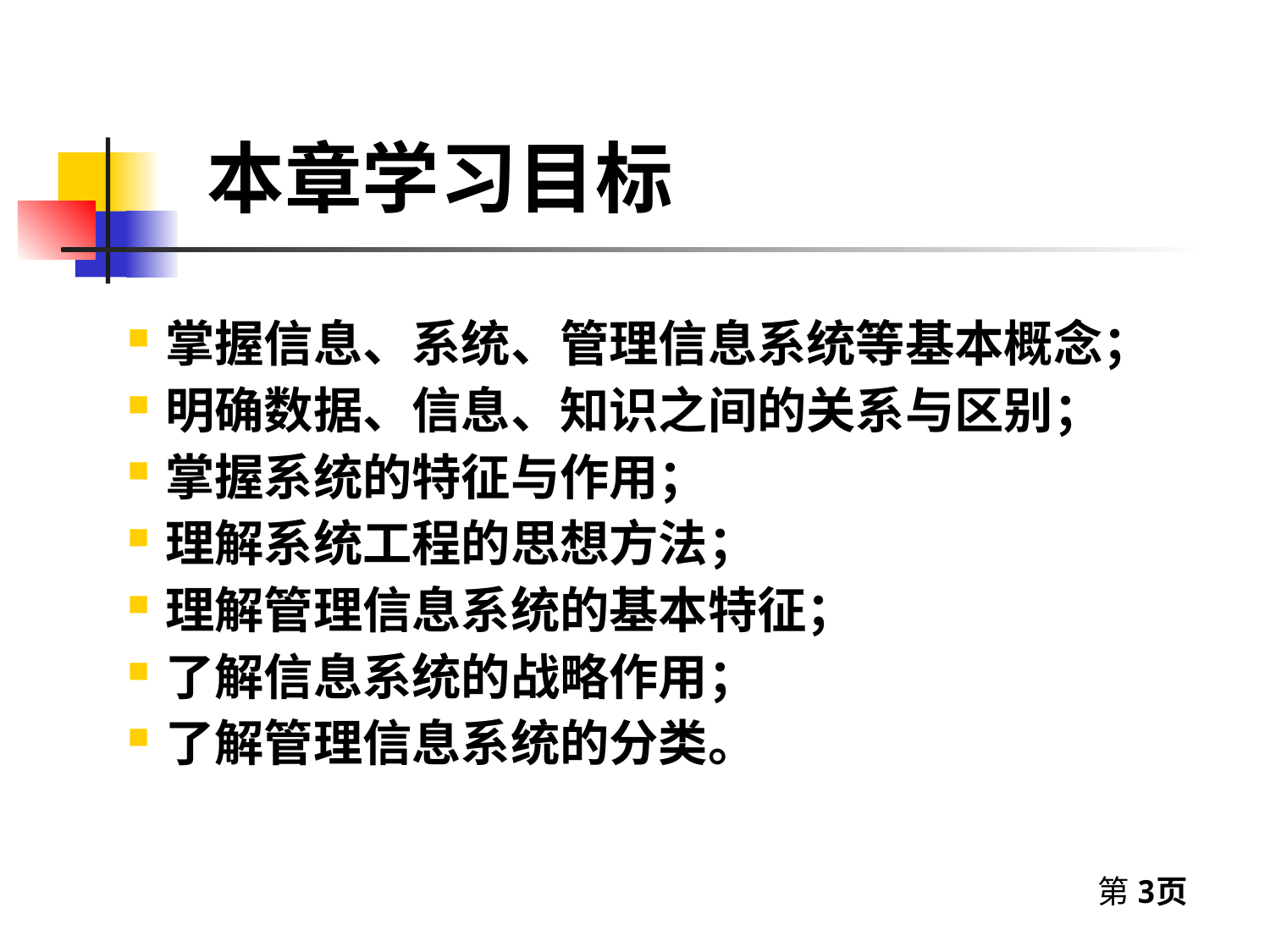

# 本章学习目标
掌握信息、系统、管理信息系统等基本概念；
明确数据、信息、知识之间的关系与区别；
掌握系统的特征与作用；
理解系统工程的思想方法；
理解管理信息系统的基本特征；
了解信息系统的战略作用；
了解管理信息系统的分类。